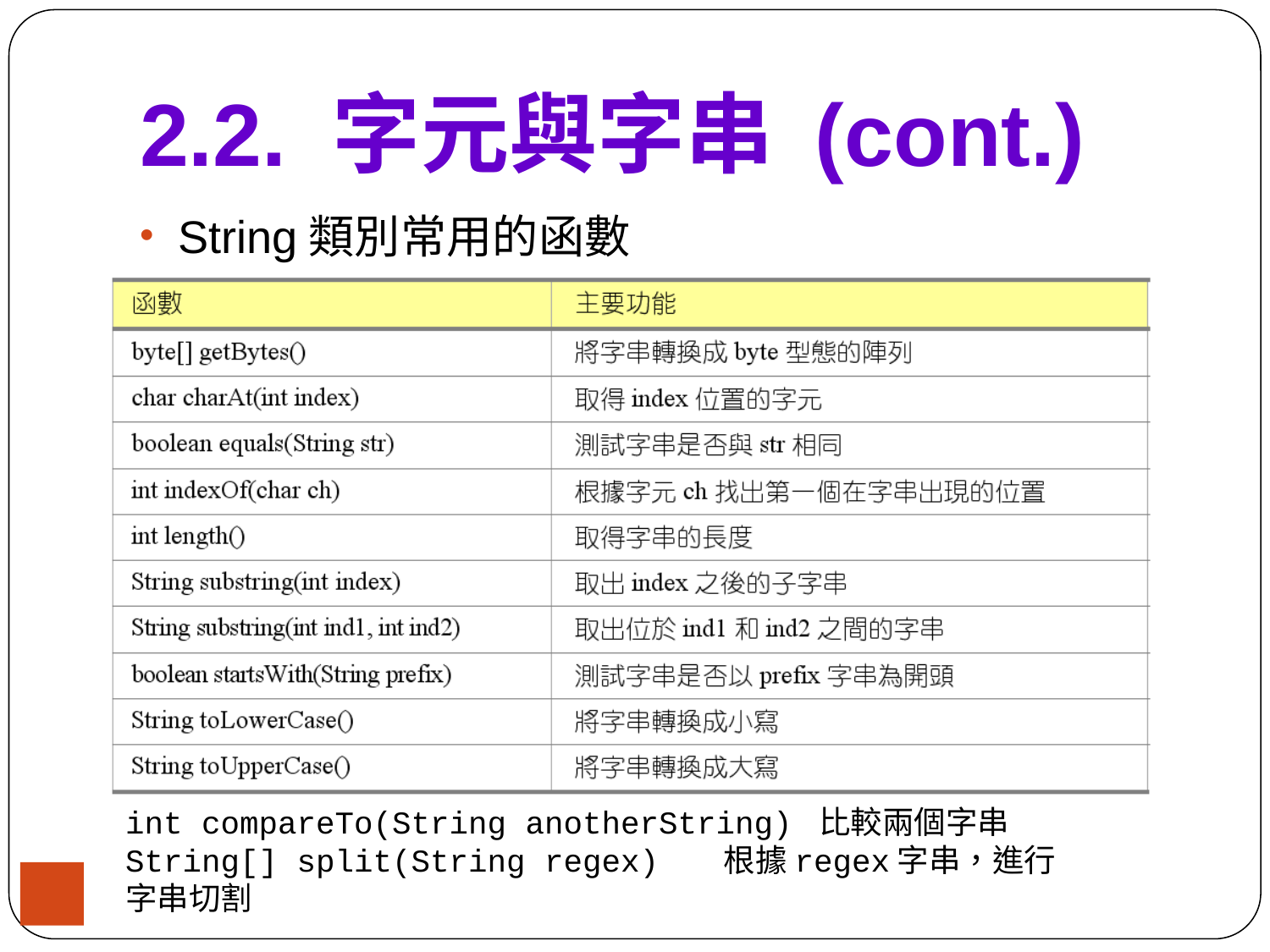

# 2.2. 字元與字串 (cont.)
String類別常用的函數

int compareTo(String anotherString) 比較兩個字串
String[] split(String regex)   根據regex字串，進行字串切割